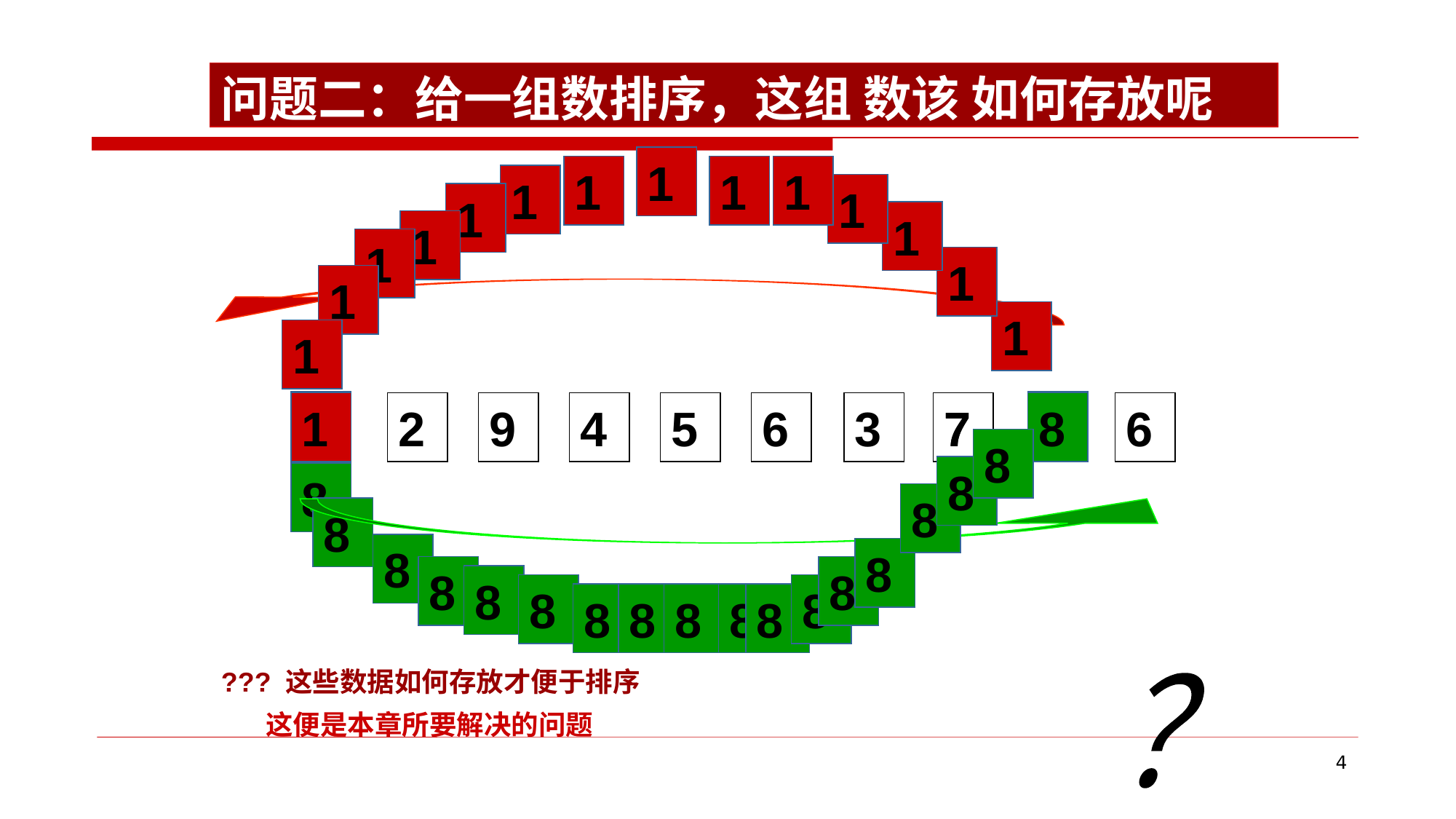

问题二：给一组数排序，这组 数该 如何存放呢
1
1
1
1
1
1
1
1
1
1
1
1

1
1
8
1
8
2
9
4
5
6
3
7
7
1
6
1
8
8
8
8
8
8
8

8
8
8
8
8
8
8
8
8
8
8
8
??? 这些数据如何存放才便于排序
？
这便是本章所要解决的问题
4